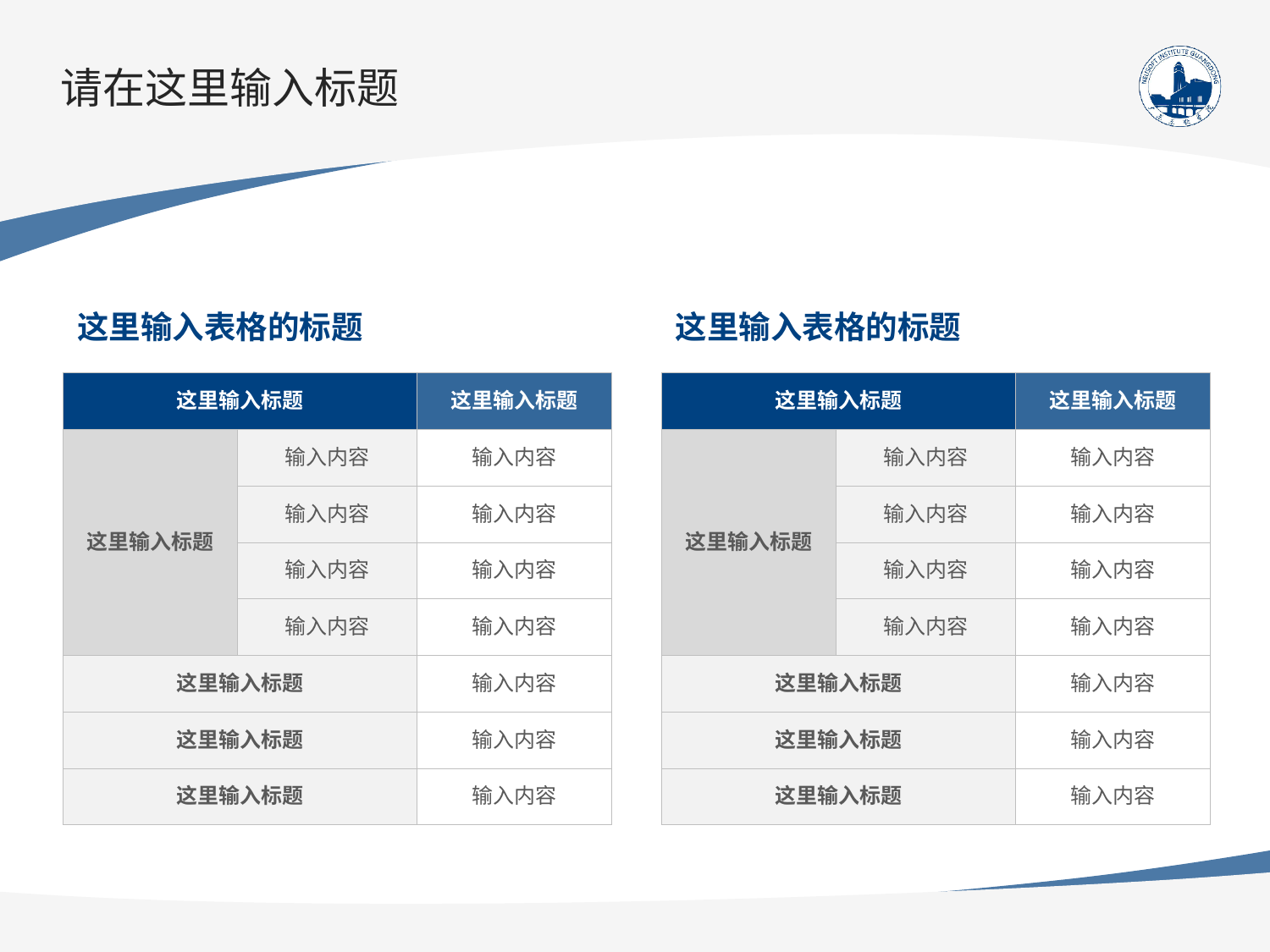

# 请在这里输入标题
这里输入表格的标题
这里输入表格的标题
| 这里输入标题 |  | 这里输入标题 |
| --- | --- | --- |
| 这里输入标题 | 输入内容 | 输入内容 |
|  | 输入内容 | 输入内容 |
|  | 输入内容 | 输入内容 |
|  | 输入内容 | 输入内容 |
| 这里输入标题 |  | 输入内容 |
| 这里输入标题 |  | 输入内容 |
| 这里输入标题 |  | 输入内容 |
| 这里输入标题 |  | 这里输入标题 |
| --- | --- | --- |
| 这里输入标题 | 输入内容 | 输入内容 |
|  | 输入内容 | 输入内容 |
|  | 输入内容 | 输入内容 |
|  | 输入内容 | 输入内容 |
| 这里输入标题 |  | 输入内容 |
| 这里输入标题 |  | 输入内容 |
| 这里输入标题 |  | 输入内容 |